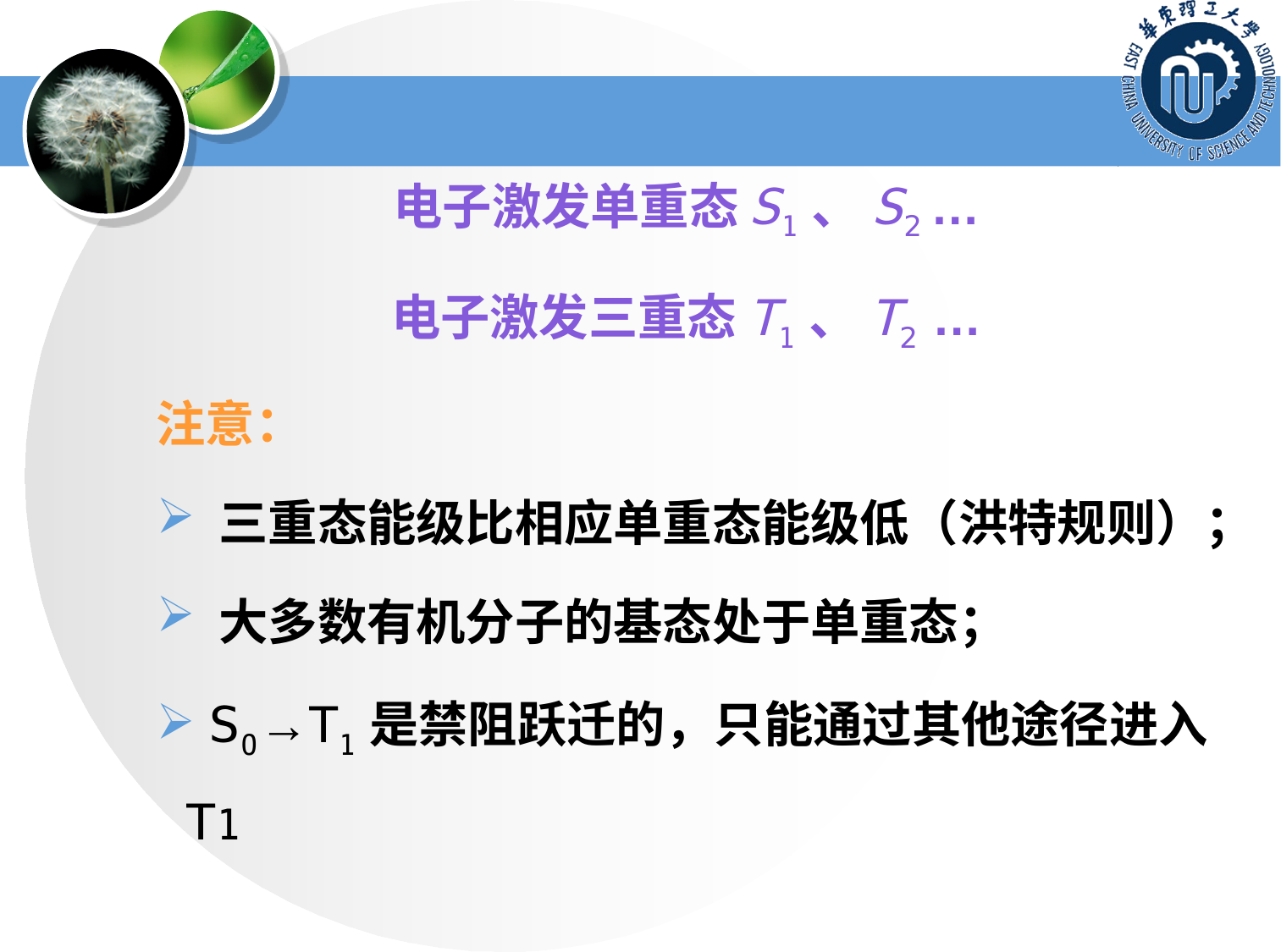

电子激发单重态S1、S2 …
电子激发三重态T1、T2 …
注意：
 三重态能级比相应单重态能级低（洪特规则）；
 大多数有机分子的基态处于单重态；
 S0→T1是禁阻跃迁的，只能通过其他途径进入T1